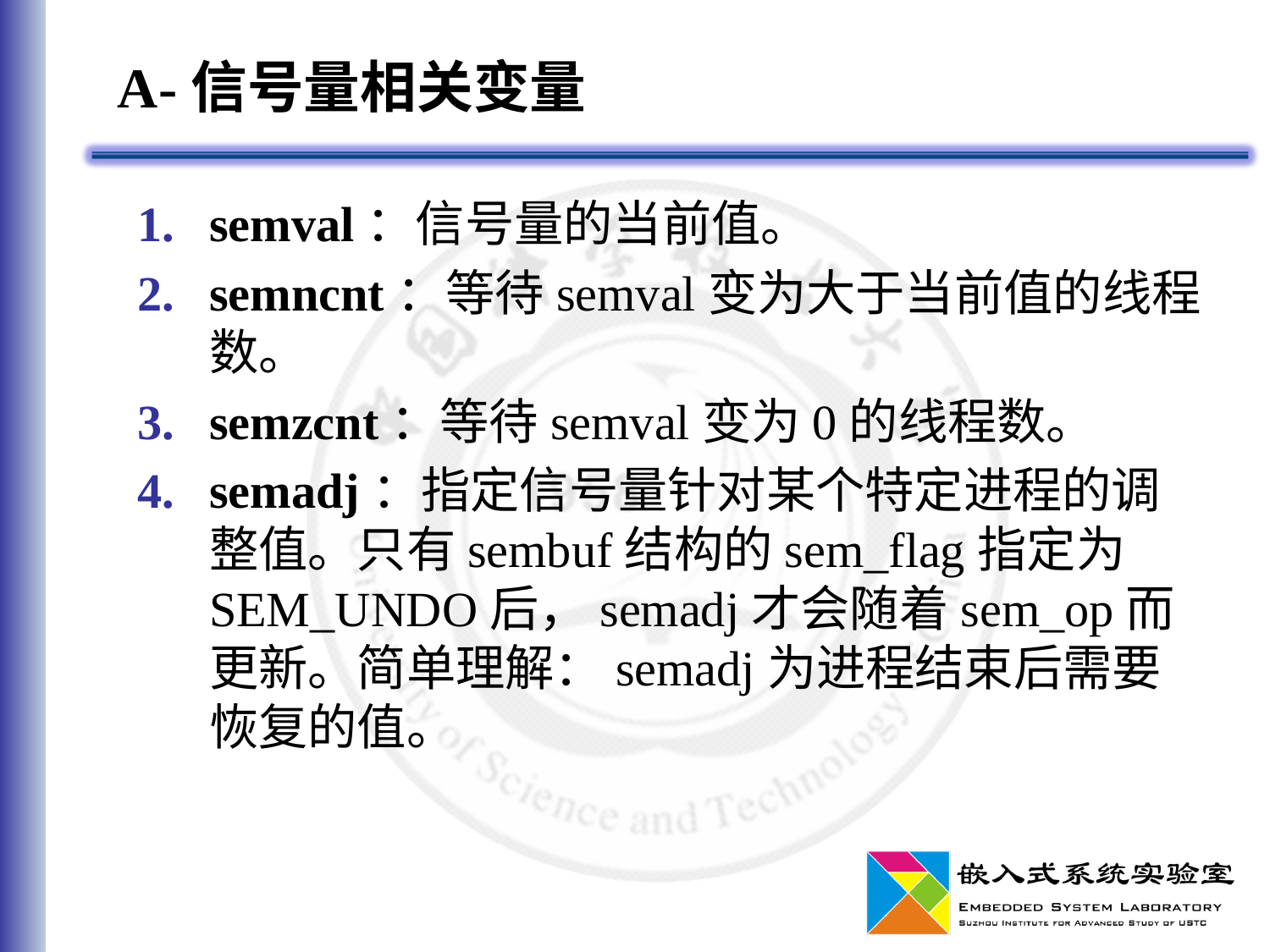

# A-信号量相关变量
semval：信号量的当前值。
semncnt：等待semval变为大于当前值的线程数。
semzcnt：等待semval变为0的线程数。
semadj：指定信号量针对某个特定进程的调整值。只有sembuf结构的sem_flag指定为SEM_UNDO后，semadj才会随着sem_op而更新。简单理解：semadj为进程结束后需要恢复的值。